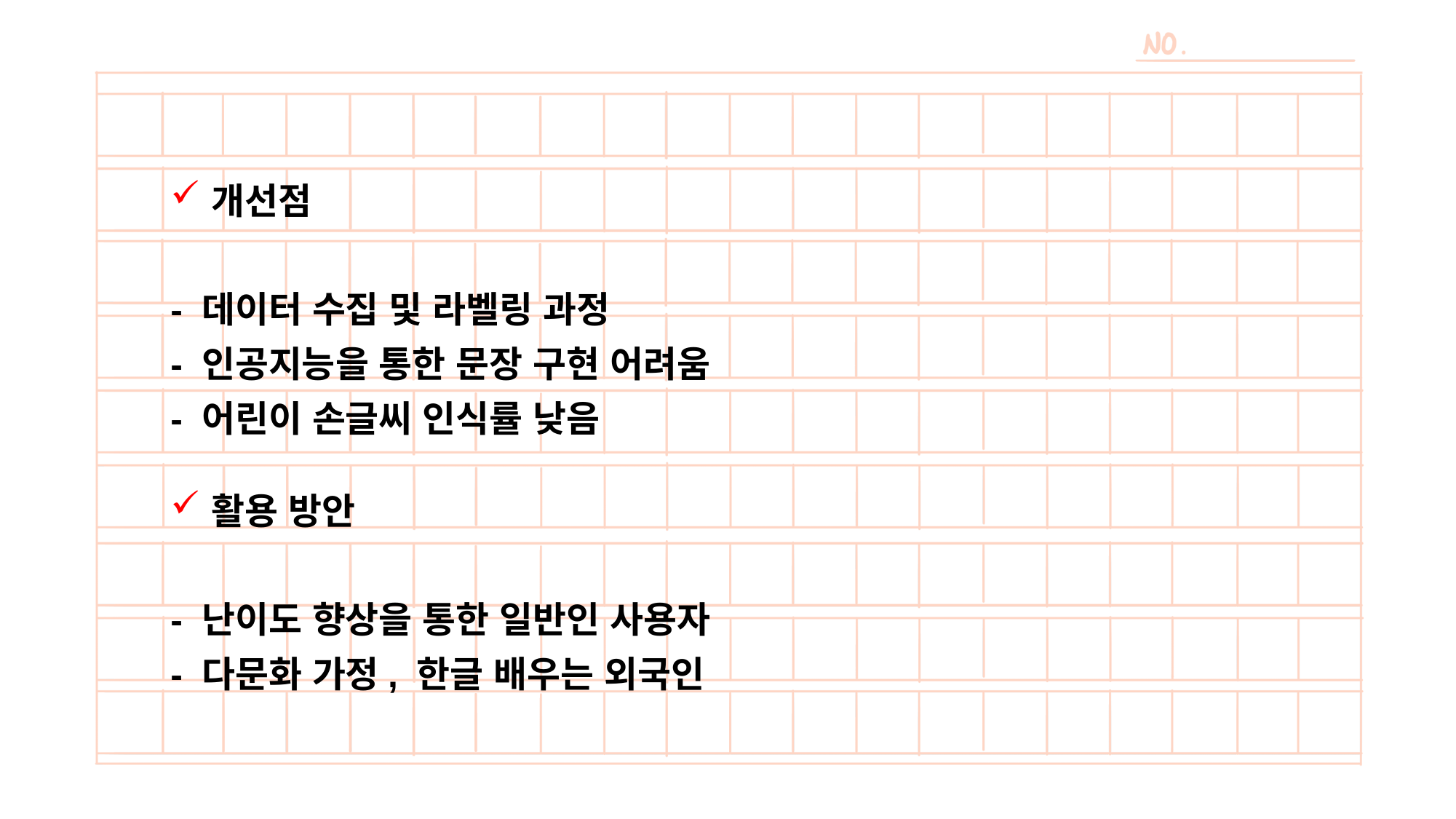

개선점

- 데이터 수집 및 라벨링 과정
- 인공지능을 통한 문장 구현 어려움
- 어린이 손글씨 인식률 낮음
활용 방안

- 난이도 향상을 통한 일반인 사용자
- 다문화 가정, 한글 배우는 외국인